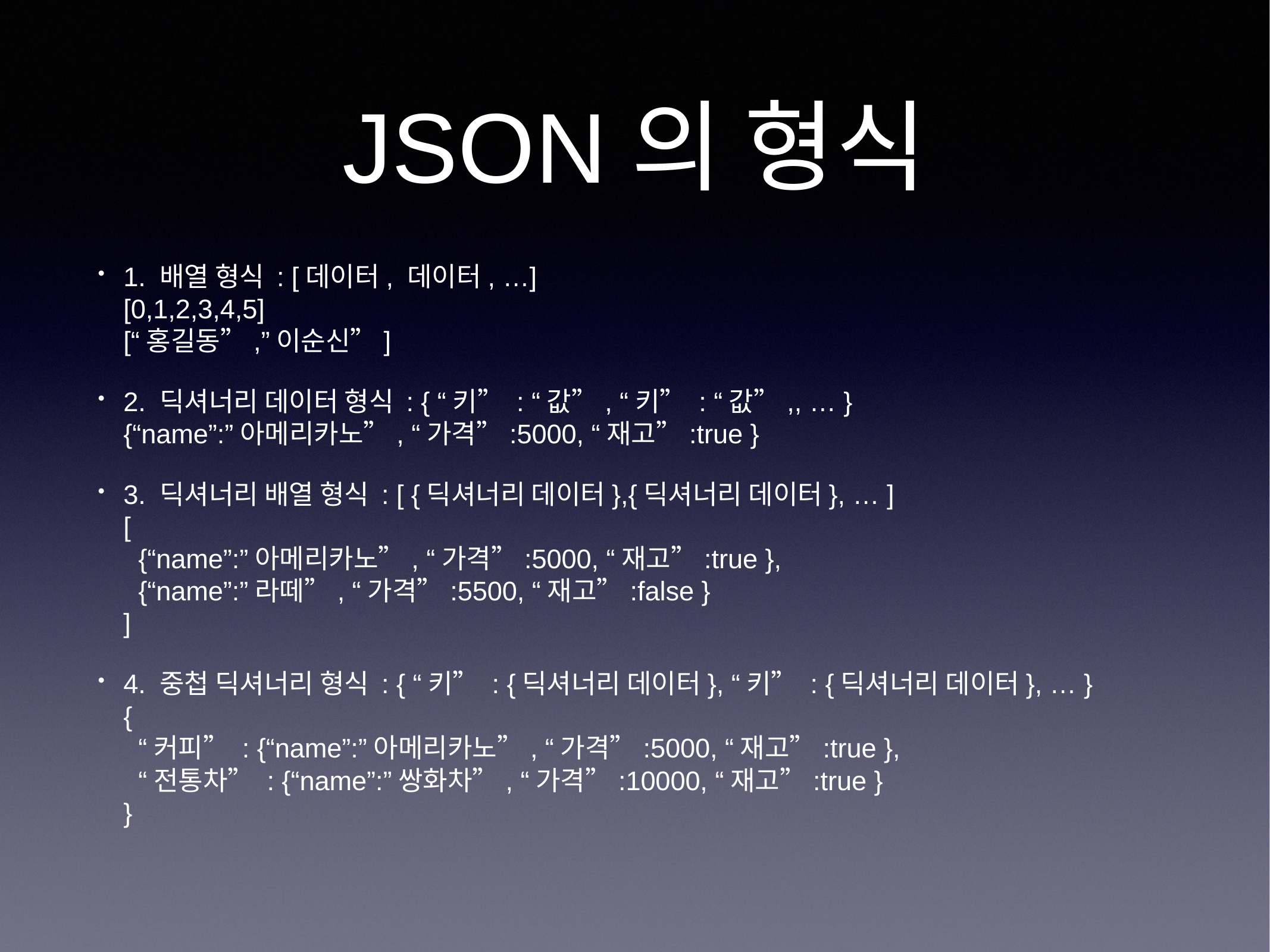

# JSON의 형식
1. 배열 형식 : [데이터, 데이터, …]
[0,1,2,3,4,5]
[“홍길동”,”이순신”]
2. 딕셔너리 데이터 형식 : { “키” : “값”, “키” : “값”,, … }
{“name”:”아메리카노”, “가격”:5000, “재고”:true }
3. 딕셔너리 배열 형식 : [ {딕셔너리 데이터},{딕셔너리 데이터}, … ]
[
  {“name”:”아메리카노”, “가격”:5000, “재고”:true },
  {“name”:”라떼”, “가격”:5500, “재고”:false }
]
4. 중첩 딕셔너리 형식 : { “키” : {딕셔너리 데이터}, “키” : {딕셔너리 데이터}, … }
{
  “커피” : {“name”:”아메리카노”, “가격”:5000, “재고”:true },
  “전통차” : {“name”:”쌍화차”, “가격”:10000, “재고”:true }
}